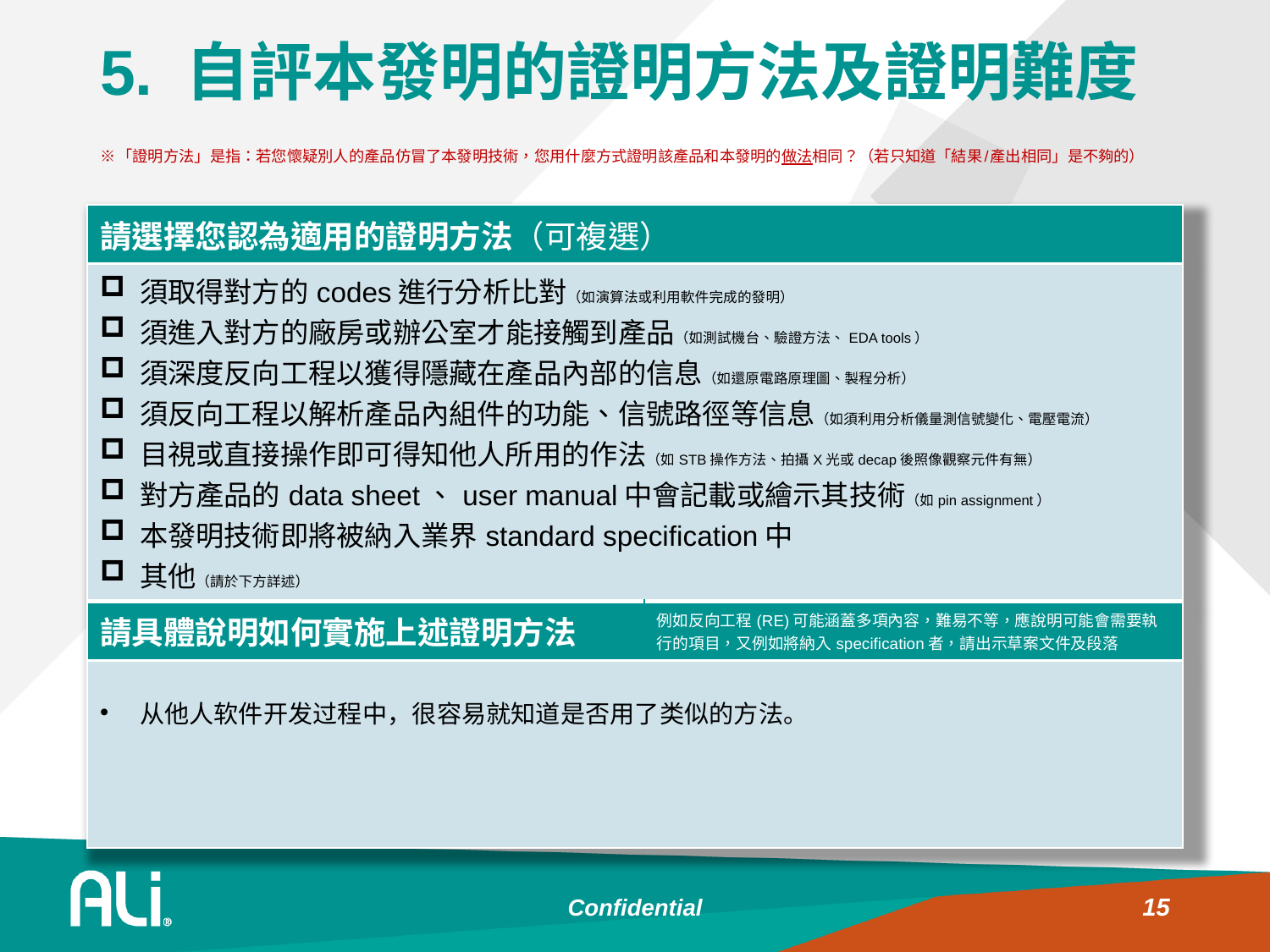

# 5. 自評本發明的證明方法及證明難度
※「證明方法」是指：若您懷疑別人的產品仿冒了本發明技術，您用什麼方式證明該產品和本發明的做法相同？（若只知道「結果/產出相同」是不夠的）
| 請選擇您認為適用的證明方法（可複選） |  |
| --- | --- |
| 須取得對方的codes進行分析比對（如演算法或利用軟件完成的發明） 須進入對方的廠房或辦公室才能接觸到產品（如測試機台、驗證方法、EDA tools） 須深度反向工程以獲得隱藏在產品內部的信息（如還原電路原理圖、製程分析） 須反向工程以解析產品內組件的功能、信號路徑等信息（如須利用分析儀量測信號變化、電壓電流） 目視或直接操作即可得知他人所用的作法（如STB操作方法、拍攝X光或decap後照像觀察元件有無） 對方產品的data sheet、user manual中會記載或繪示其技術（如pin assignment） 本發明技術即將被納入業界standard specification中 其他（請於下方詳述） |  |
| 請具體說明如何實施上述證明方法 | 例如反向工程(RE)可能涵蓋多項內容，難易不等，應說明可能會需要執行的項目，又例如將納入specification者，請出示草案文件及段落 |
| 从他人软件开发过程中，很容易就知道是否用了类似的方法。 |  |